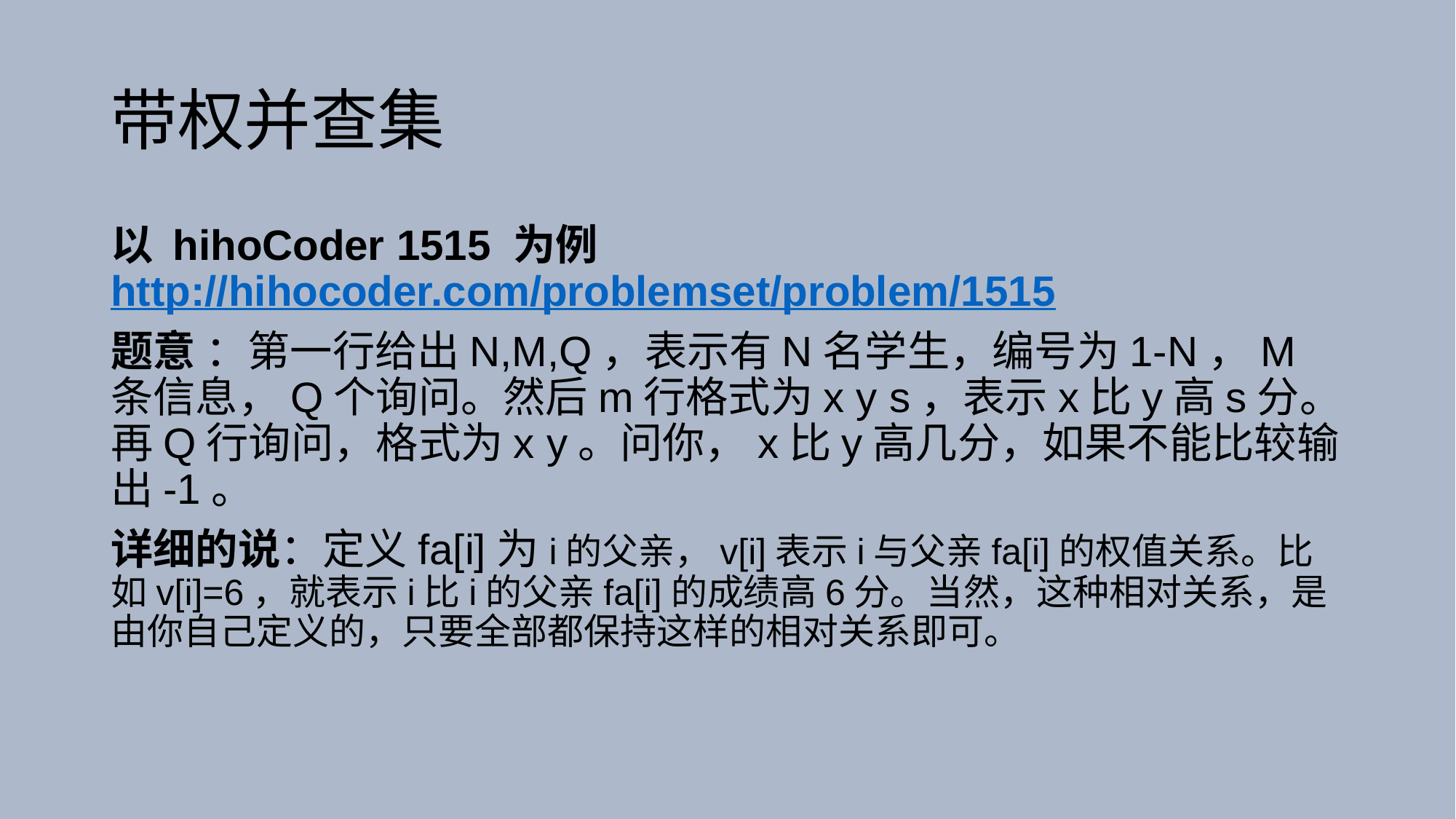

# 带权并查集
以 hihoCoder 1515 为例 http://hihocoder.com/problemset/problem/1515
题意 ：第一行给出N,M,Q，表示有N名学生，编号为1-N，M条信息，Q个询问。然后m行格式为x y s，表示x比y高s分。再Q行询问，格式为x y。问你，x比y高几分，如果不能比较输出-1。
详细的说：定义fa[i]为i的父亲，v[i]表示i与父亲fa[i]的权值关系。比如v[i]=6，就表示i比i的父亲fa[i]的成绩高6分。当然，这种相对关系，是由你自己定义的，只要全部都保持这样的相对关系即可。